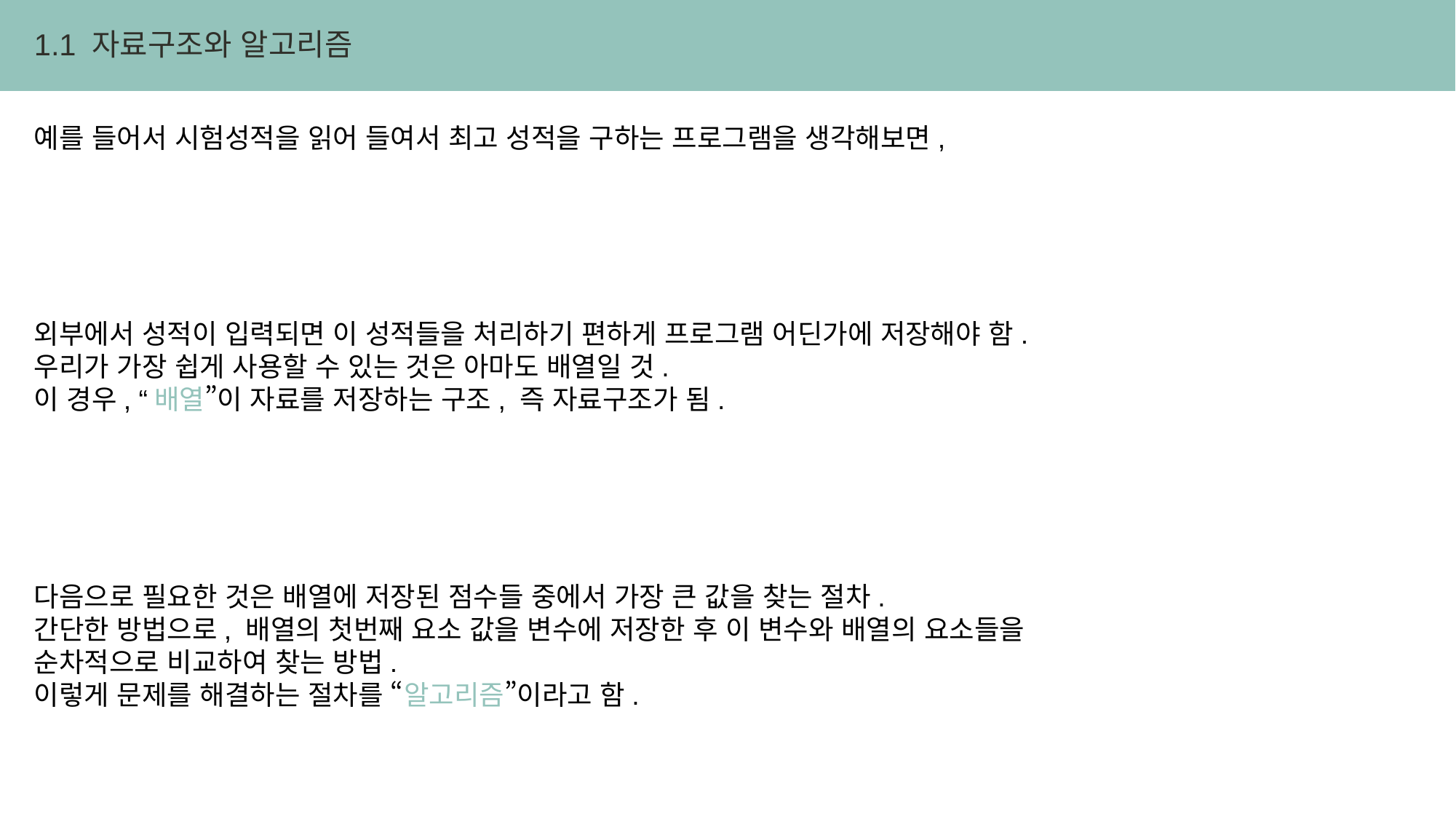

1.1 자료구조와 알고리즘
예를 들어서 시험성적을 읽어 들여서 최고 성적을 구하는 프로그램을 생각해보면,
외부에서 성적이 입력되면 이 성적들을 처리하기 편하게 프로그램 어딘가에 저장해야 함.
우리가 가장 쉽게 사용할 수 있는 것은 아마도 배열일 것.
이 경우, “배열”이 자료를 저장하는 구조, 즉 자료구조가 됨.
다음으로 필요한 것은 배열에 저장된 점수들 중에서 가장 큰 값을 찾는 절차.
간단한 방법으로, 배열의 첫번째 요소 값을 변수에 저장한 후 이 변수와 배열의 요소들을 순차적으로 비교하여 찾는 방법.
이렇게 문제를 해결하는 절차를 “알고리즘”이라고 함.